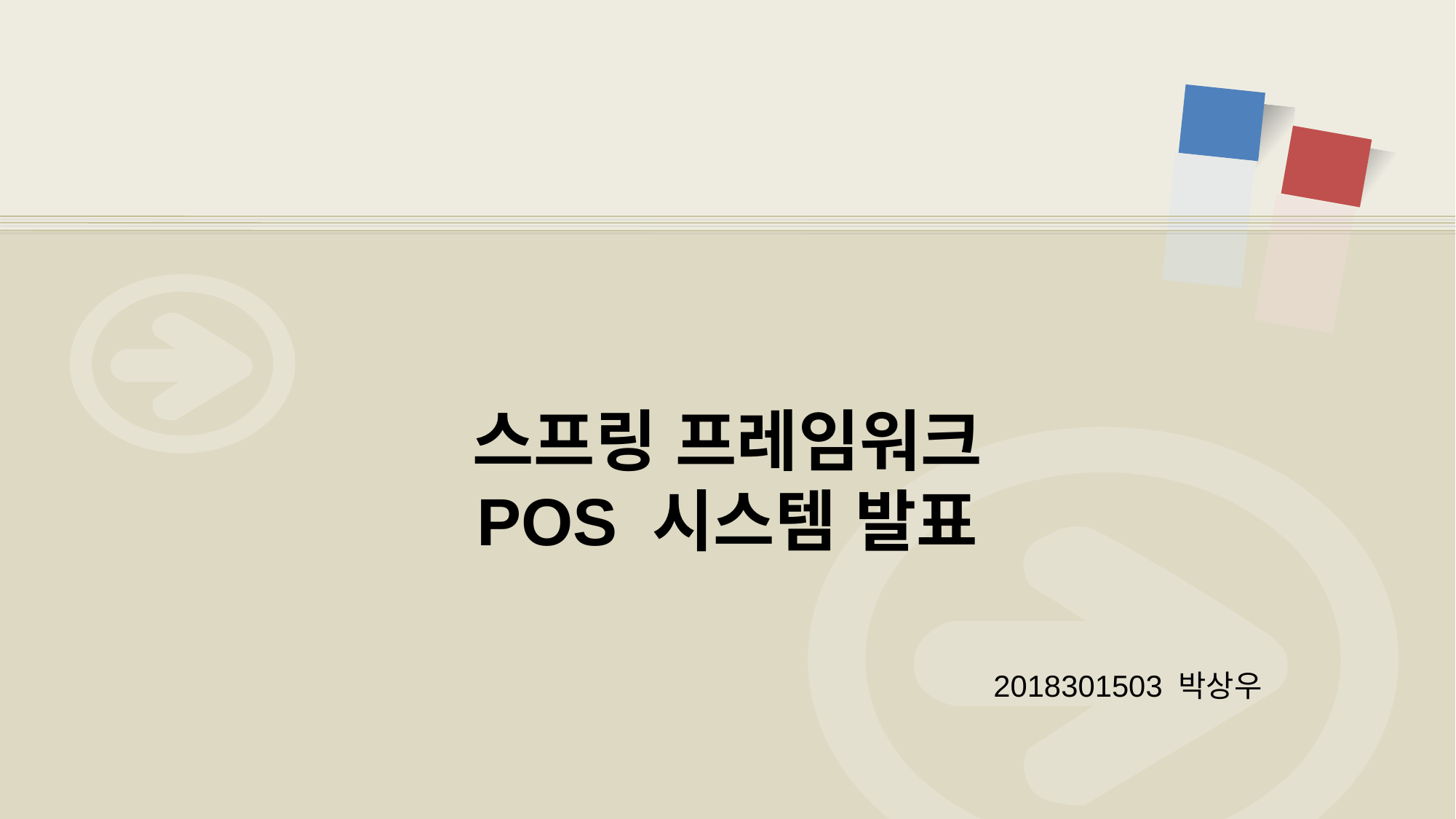

# 스프링 프레임워크 POS 시스템 발표
2018301503 박상우